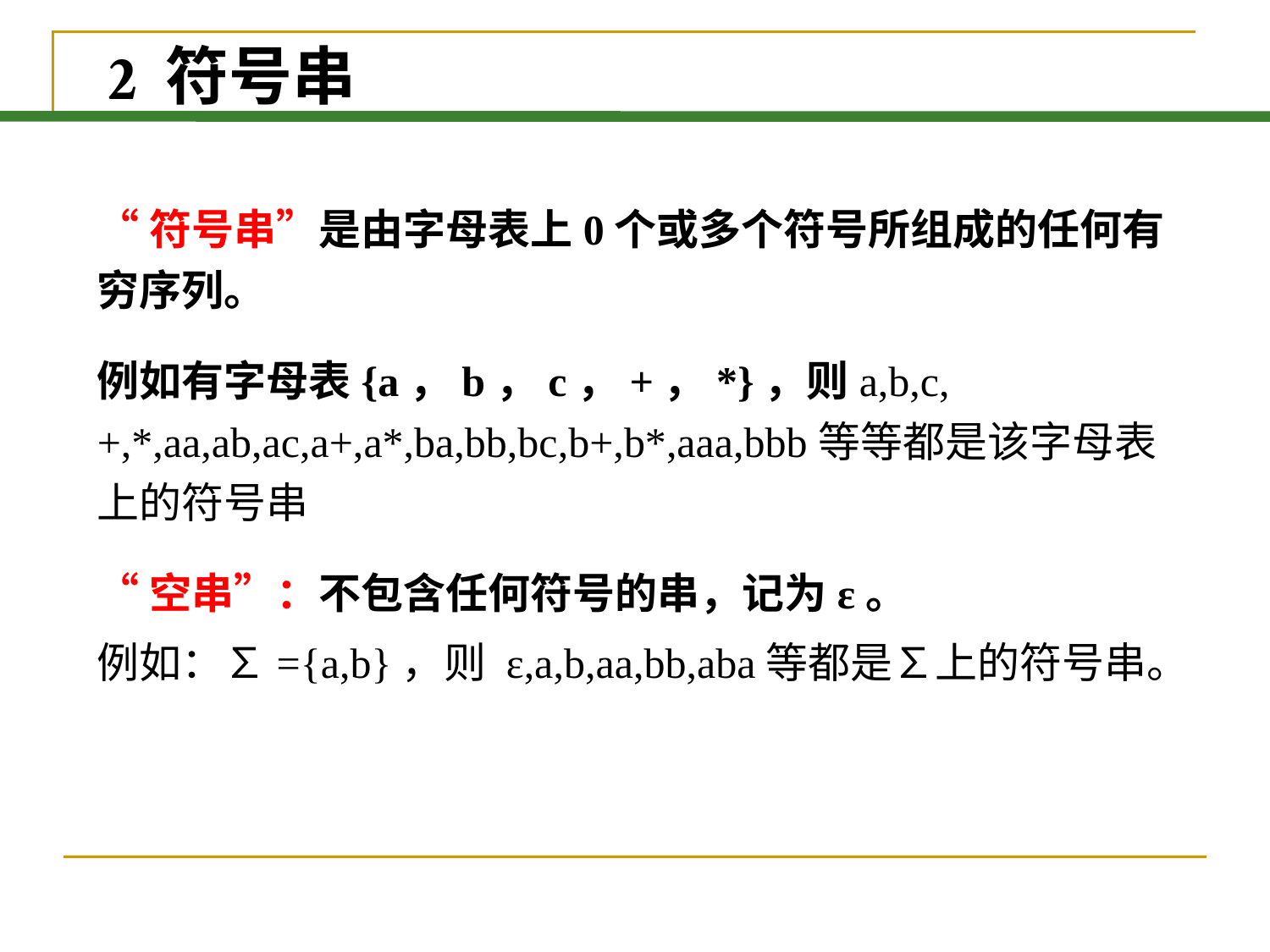

# 2 符号串

“符号串”是由字母表上0个或多个符号所组成的任何有穷序列。
例如有字母表{a，b，c，+，*}，则a,b,c,+,*,aa,ab,ac,a+,a*,ba,bb,bc,b+,b*,aaa,bbb等等都是该字母表上的符号串
“空串”：不包含任何符号的串，记为ε。
例如：∑={a,b}，则 ε,a,b,aa,bb,aba等都是∑上的符号串。
21